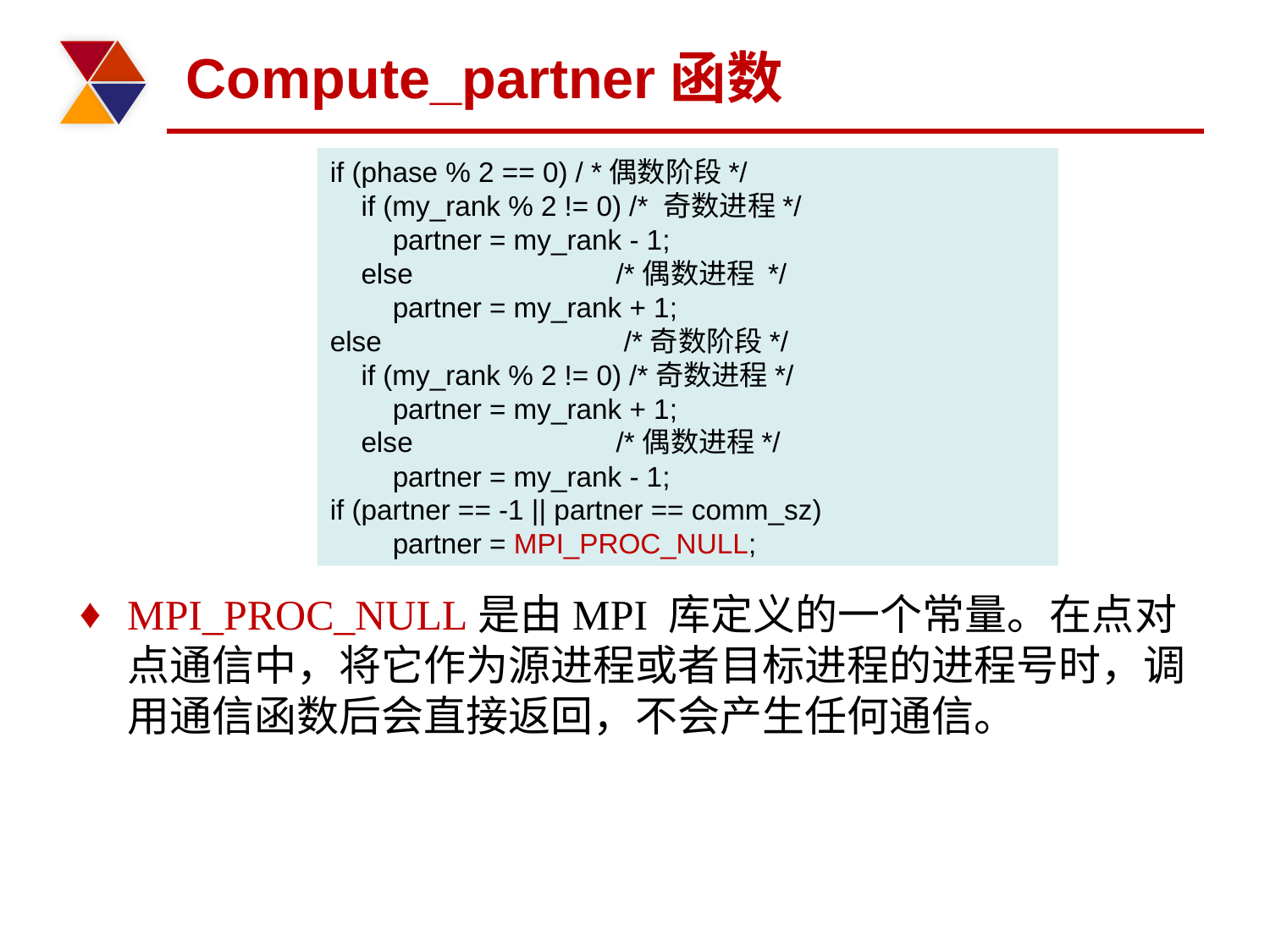

# Compute_partner函数
if (phase % 2 == 0) / *偶数阶段*/
    if (my_rank % 2 != 0) /* 奇数进程*/
        partner = my_rank - 1;
    else                          /*偶数进程 */
        partner = my_rank + 1;
else                               /*奇数阶段*/
    if (my_rank % 2 != 0) /*奇数进程*/
        partner = my_rank + 1;
    else                          /*偶数进程*/
        partner = my_rank - 1;
if (partner == -1 || partner == comm_sz)
        partner = MPI_PROC_NULL;
MPI_PROC_NULL是由MPI 库定义的一个常量。在点对点通信中，将它作为源进程或者目标进程的进程号时，调用通信函数后会直接返回，不会产生任何通信。